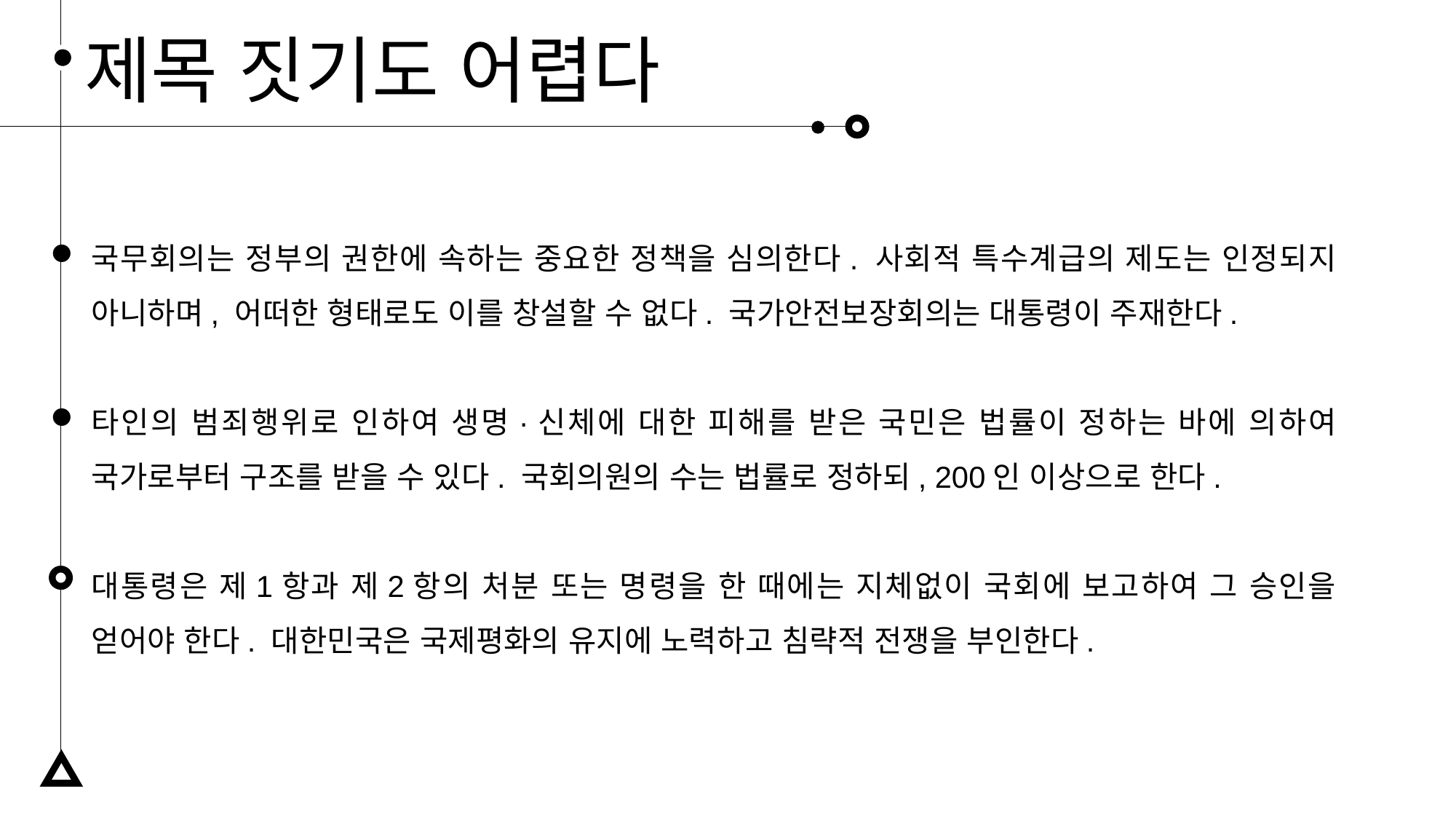

제목 짓기도 어렵다
국무회의는 정부의 권한에 속하는 중요한 정책을 심의한다. 사회적 특수계급의 제도는 인정되지 아니하며, 어떠한 형태로도 이를 창설할 수 없다. 국가안전보장회의는 대통령이 주재한다.

타인의 범죄행위로 인하여 생명·신체에 대한 피해를 받은 국민은 법률이 정하는 바에 의하여 국가로부터 구조를 받을 수 있다. 국회의원의 수는 법률로 정하되, 200인 이상으로 한다.

대통령은 제1항과 제2항의 처분 또는 명령을 한 때에는 지체없이 국회에 보고하여 그 승인을 얻어야 한다. 대한민국은 국제평화의 유지에 노력하고 침략적 전쟁을 부인한다.